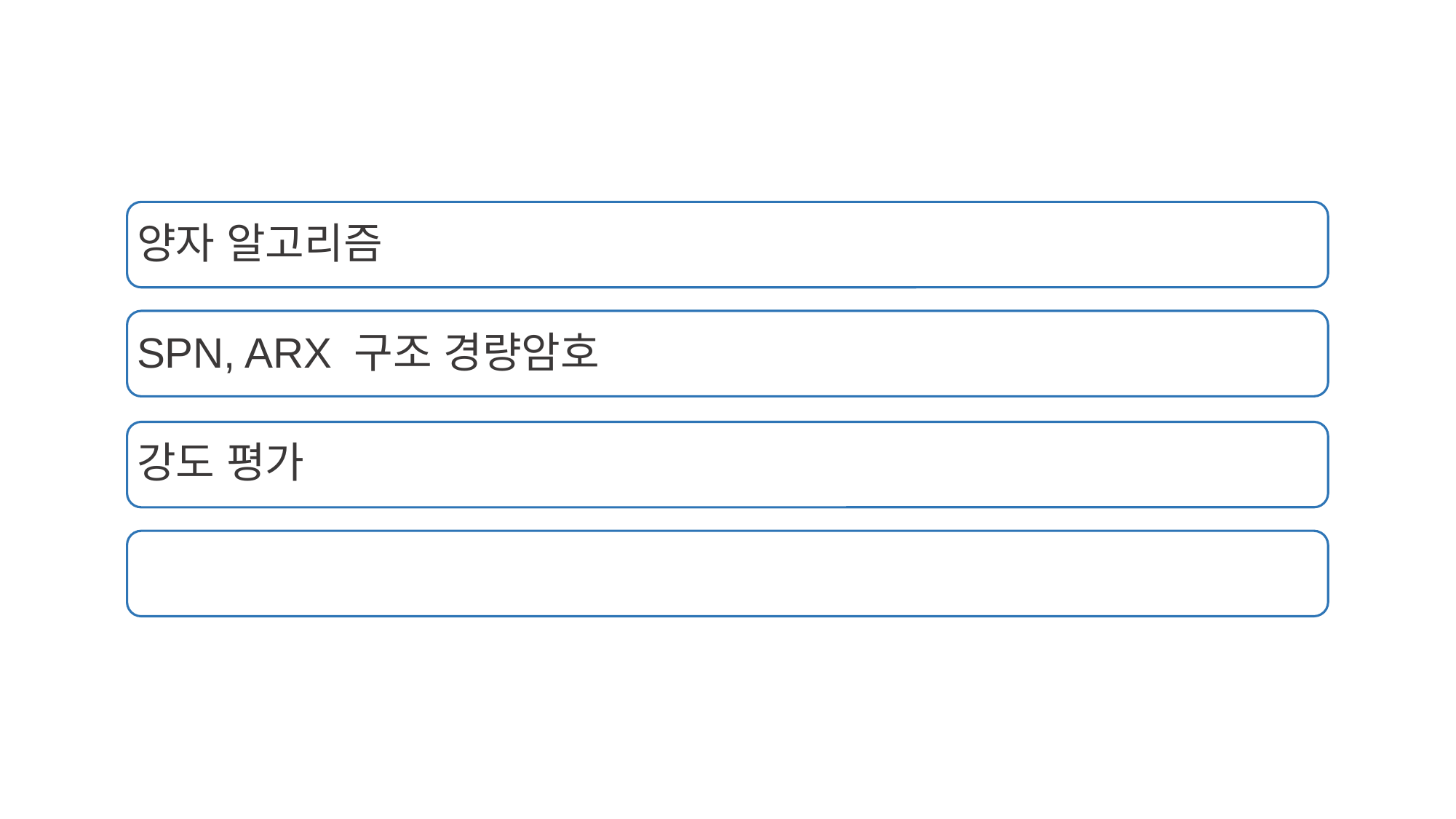

양자 알고리즘
SPN, ARX 구조 경량암호
강도 평가